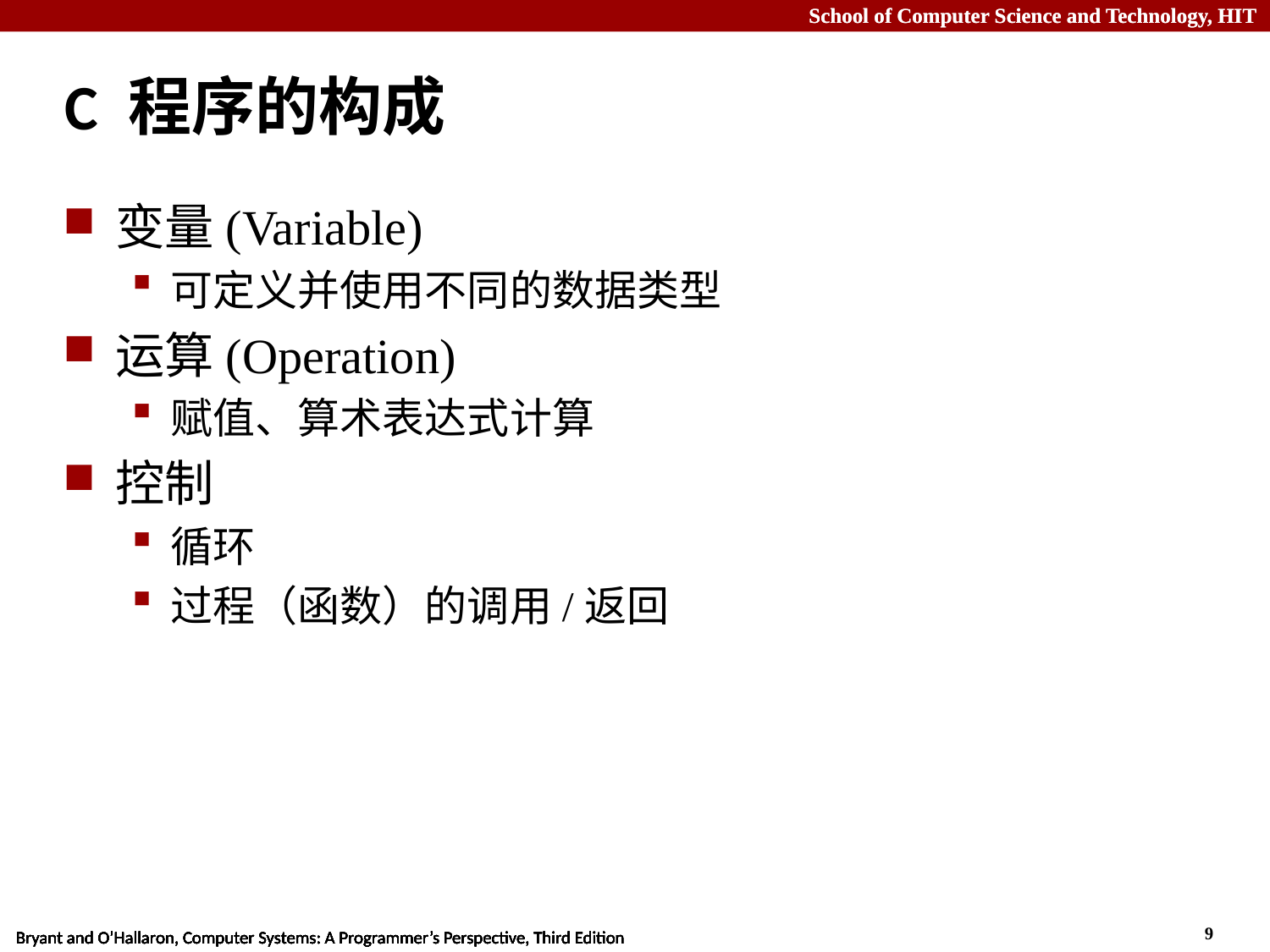

# C 程序的构成
变量(Variable)
可定义并使用不同的数据类型
运算(Operation)
赋值、算术表达式计算
控制
循环
过程（函数）的调用/返回